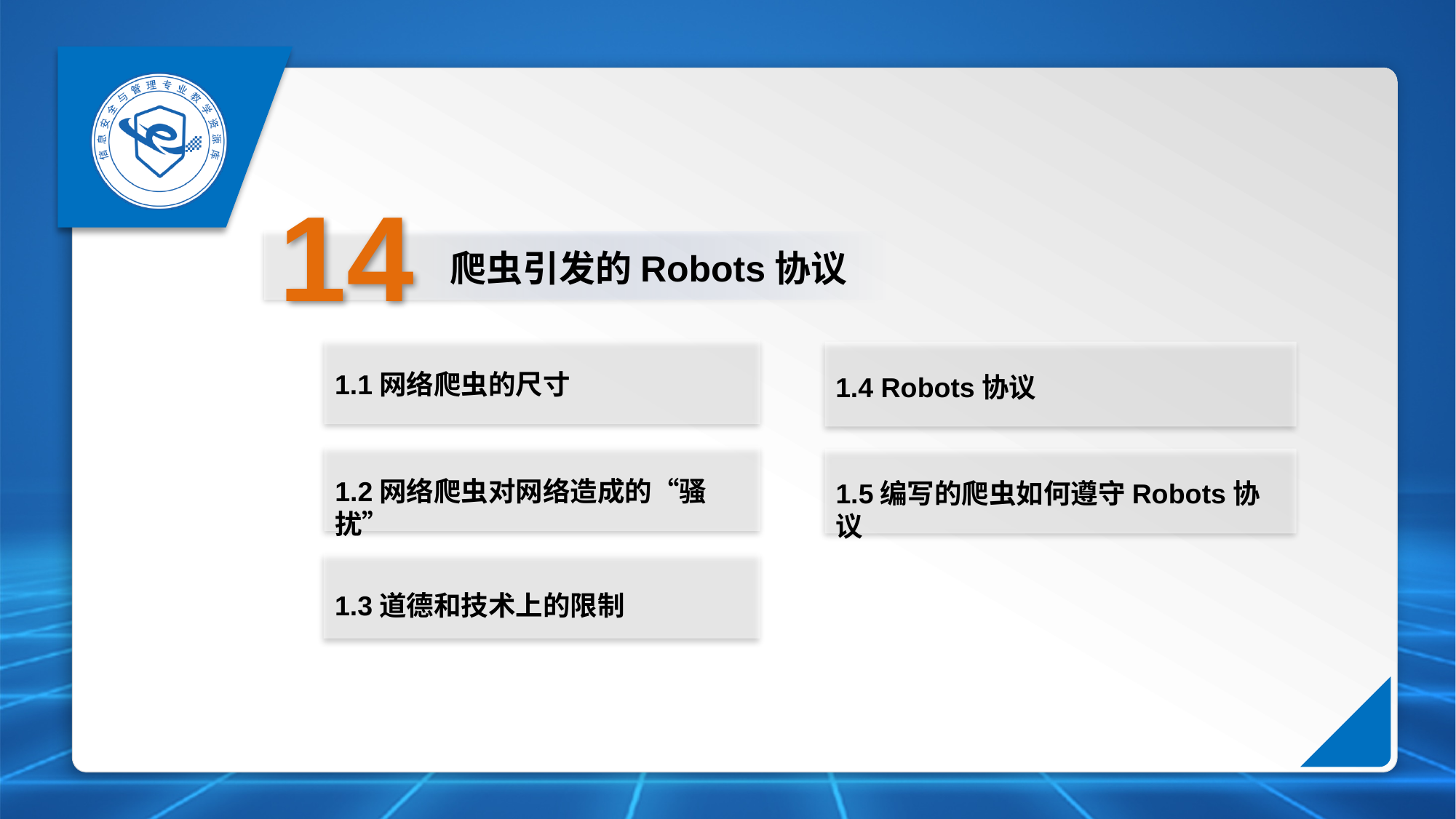

14

爬虫引发的Robots协议

1.1网络爬虫的尺寸
1.4 Robots协议

1.2网络爬虫对网络造成的“骚扰”
1.5编写的爬虫如何遵守Robots协议

1.3道德和技术上的限制